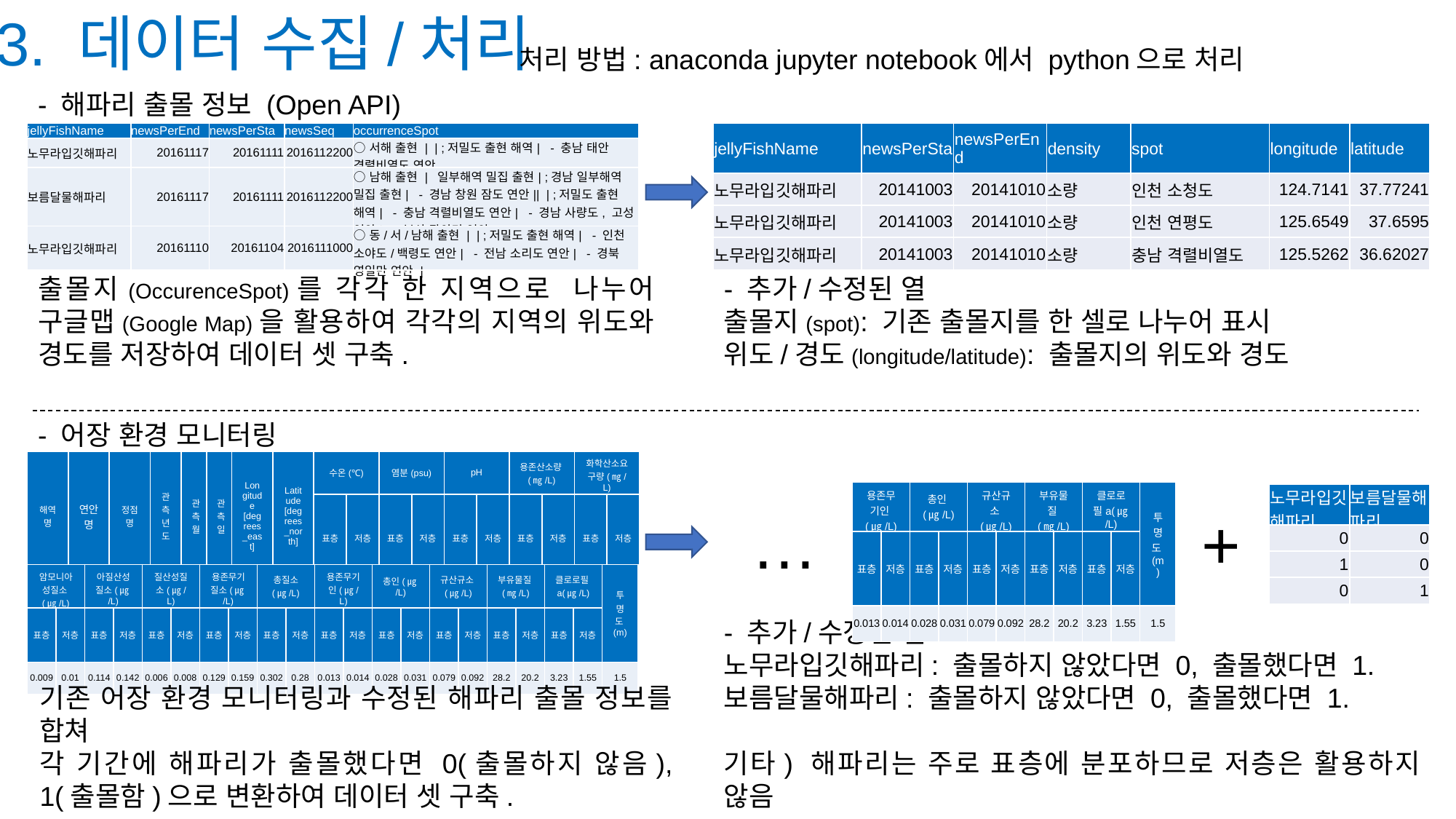

3. 데이터 수집/처리
처리 방법: anaconda jupyter notebook에서 python으로 처리
- 해파리 출몰 정보 (Open API)
| jellyFishName | newsPerSta | newsPerEnd | density | spot | longitude | latitude |
| --- | --- | --- | --- | --- | --- | --- |
| 노무라입깃해파리 | 20141003 | 20141010 | 소량 | 인천 소청도 | 124.7141 | 37.77241 |
| 노무라입깃해파리 | 20141003 | 20141010 | 소량 | 인천 연평도 | 125.6549 | 37.6595 |
| 노무라입깃해파리 | 20141003 | 20141010 | 소량 | 충남 격렬비열도 | 125.5262 | 36.62027 |
| jellyFishName | newsPerEnd | newsPerSta | newsSeq | occurrenceSpot |
| --- | --- | --- | --- | --- |
| 노무라입깃해파리 | 20161117 | 20161111 | 2016112200 | ○서해 출현 | | ;저밀도 출현 해역| - 충남 태안 격렬비열도 연안 |
| 보름달물해파리 | 20161117 | 20161111 | 2016112200 | ○남해 출현 | 일부해역 밀집 출현| ;경남 일부해역 밀집 출현| - 경남 창원 잠도 연안|| | ;저밀도 출현 해역| - 충남 격렬비열도 연안| - 경남 사량도, 고성 연안| - 부산 광안리 연안 |
| 노무라입깃해파리 | 20161110 | 20161104 | 2016111000 | ○동/서/남해 출현 | | ;저밀도 출현 해역| - 인천 소야도/백령도 연안| - 전남 소리도 연안| - 경북 영일만 연안 | |

출몰지(OccurenceSpot)를 각각 한 지역으로  나누어 구글맵(Google Map)을 활용하여 각각의 지역의 위도와 경도를 저장하여 데이터 셋 구축.
- 추가/수정된 열
출몰지(spot): 기존 출몰지를 한 셀로 나누어 표시
위도/경도(longitude/latitude): 출몰지의 위도와 경도
- 어장 환경 모니터링
| 해역명 | 연안명 | 정점명 | 관측년도 | 관측월 | 관측일 | Longitude [degrees\_east] | Latitude [degrees\_north] | 수온(℃) |  | 염분(psu) |  | pH |  | 용존산소량(㎎/L) |  | 화학산소요구량(㎎/L) |  |
| --- | --- | --- | --- | --- | --- | --- | --- | --- | --- | --- | --- | --- | --- | --- | --- | --- | --- |
|  |  |  |  |  |  |  |  | 표층 | 저층 | 표층 | 저층 | 표층 | 저층 | 표층 | 저층 | 표층 | 저층 |
| 서해중부(Ⅶ) | 가로림연안 | 가로림 01 | 2016 | 6 | 11 | 126.3111111 | 36.99305556 | 14.17 | 14.15 | 32.03 | 32.03 | 7.99 | 7.97 | 9.78 | 9.9 | 1.53 | 1.29 |
| 용존무기인(㎍/L) |  | 총인(㎍/L) |  | 규산규소(㎍/L) |  | 부유물질(㎎/L) |  | 클로로필a(㎍/L) |  | 투명도(m) |
| --- | --- | --- | --- | --- | --- | --- | --- | --- | --- | --- |
| 표층 | 저층 | 표층 | 저층 | 표층 | 저층 | 표층 | 저층 | 표층 | 저층 |  |
| 0.013 | 0.014 | 0.028 | 0.031 | 0.079 | 0.092 | 28.2 | 20.2 | 3.23 | 1.55 | 1.5 |
| 노무라입깃해파리 | 보름달물해파리 |
| --- | --- |
| 0 | 0 |
| 1 | 0 |
| 0 | 1 |
…
+

| 암모니아성질소(㎍/L) |  | 아질산성질소(㎍/L) |  | 질산성질소(㎍/L) |  | 용존무기질소(㎍/L) |  | 총질소 (㎍/L) |  | 용존무기인(㎍/L) |  | 총인(㎍/L) |  | 규산규소(㎍/L) |  | 부유물질(㎎/L) |  | 클로로필a(㎍/L) |  | 투명도(m) |
| --- | --- | --- | --- | --- | --- | --- | --- | --- | --- | --- | --- | --- | --- | --- | --- | --- | --- | --- | --- | --- |
| 표층 | 저층 | 표층 | 저층 | 표층 | 저층 | 표층 | 저층 | 표층 | 저층 | 표층 | 저층 | 표층 | 저층 | 표층 | 저층 | 표층 | 저층 | 표층 | 저층 |  |
| 0.009 | 0.01 | 0.114 | 0.142 | 0.006 | 0.008 | 0.129 | 0.159 | 0.302 | 0.28 | 0.013 | 0.014 | 0.028 | 0.031 | 0.079 | 0.092 | 28.2 | 20.2 | 3.23 | 1.55 | 1.5 |
- 추가/수정된 열
노무라입깃해파리: 출몰하지 않았다면 0, 출몰했다면 1.
보름달물해파리: 출몰하지 않았다면 0, 출몰했다면 1.

기타) 해파리는 주로 표층에 분포하므로 저층은 활용하지 않음
기존 어장 환경 모니터링과 수정된 해파리 출몰 정보를 합쳐
각 기간에 해파리가 출몰했다면 0(출몰하지 않음), 1(출몰함)으로 변환하여 데이터 셋 구축.